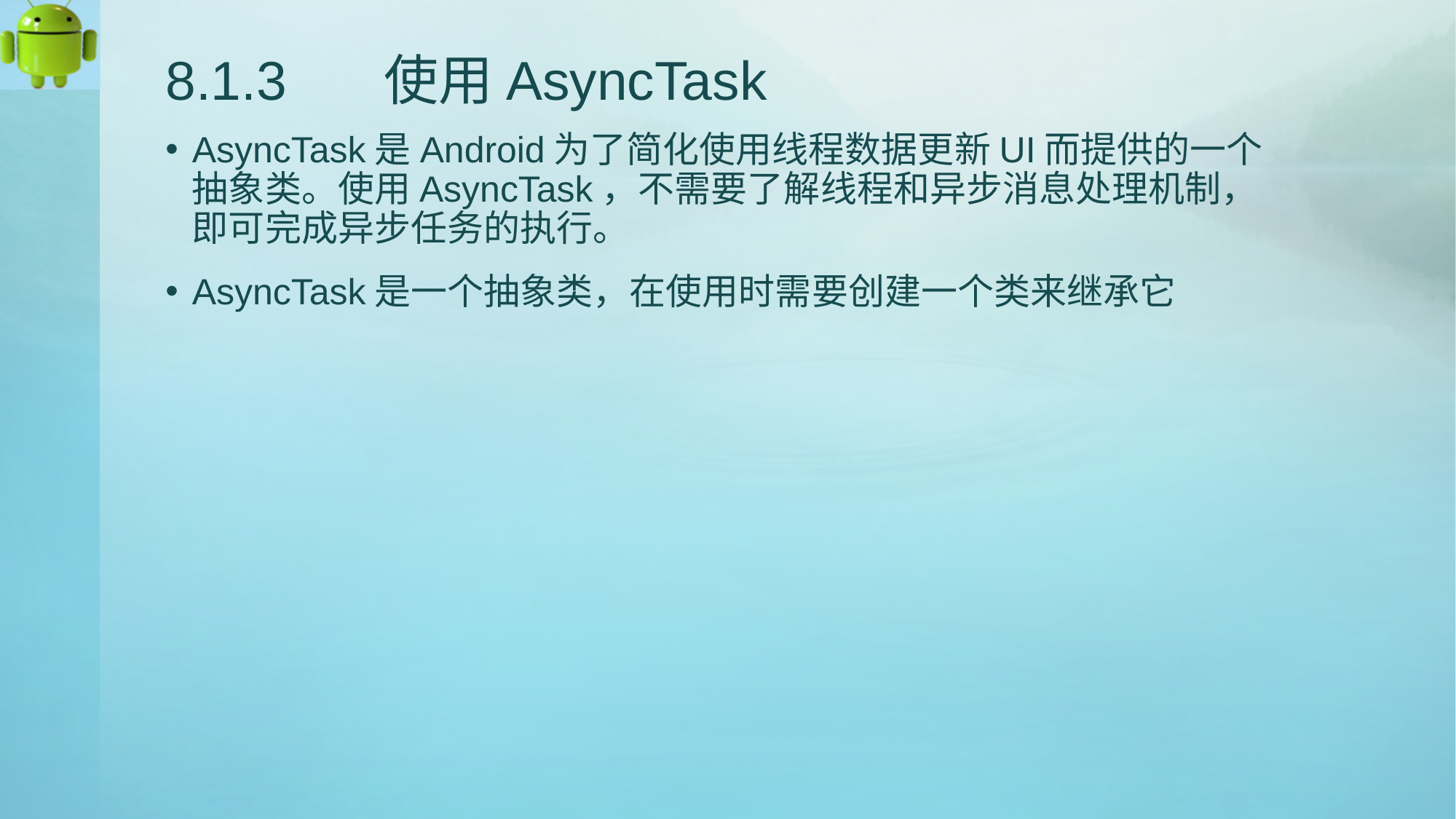

# 8.1.3	使用AsyncTask
AsyncTask是Android为了简化使用线程数据更新UI而提供的一个抽象类。使用AsyncTask，不需要了解线程和异步消息处理机制，即可完成异步任务的执行。
AsyncTask是一个抽象类，在使用时需要创建一个类来继承它